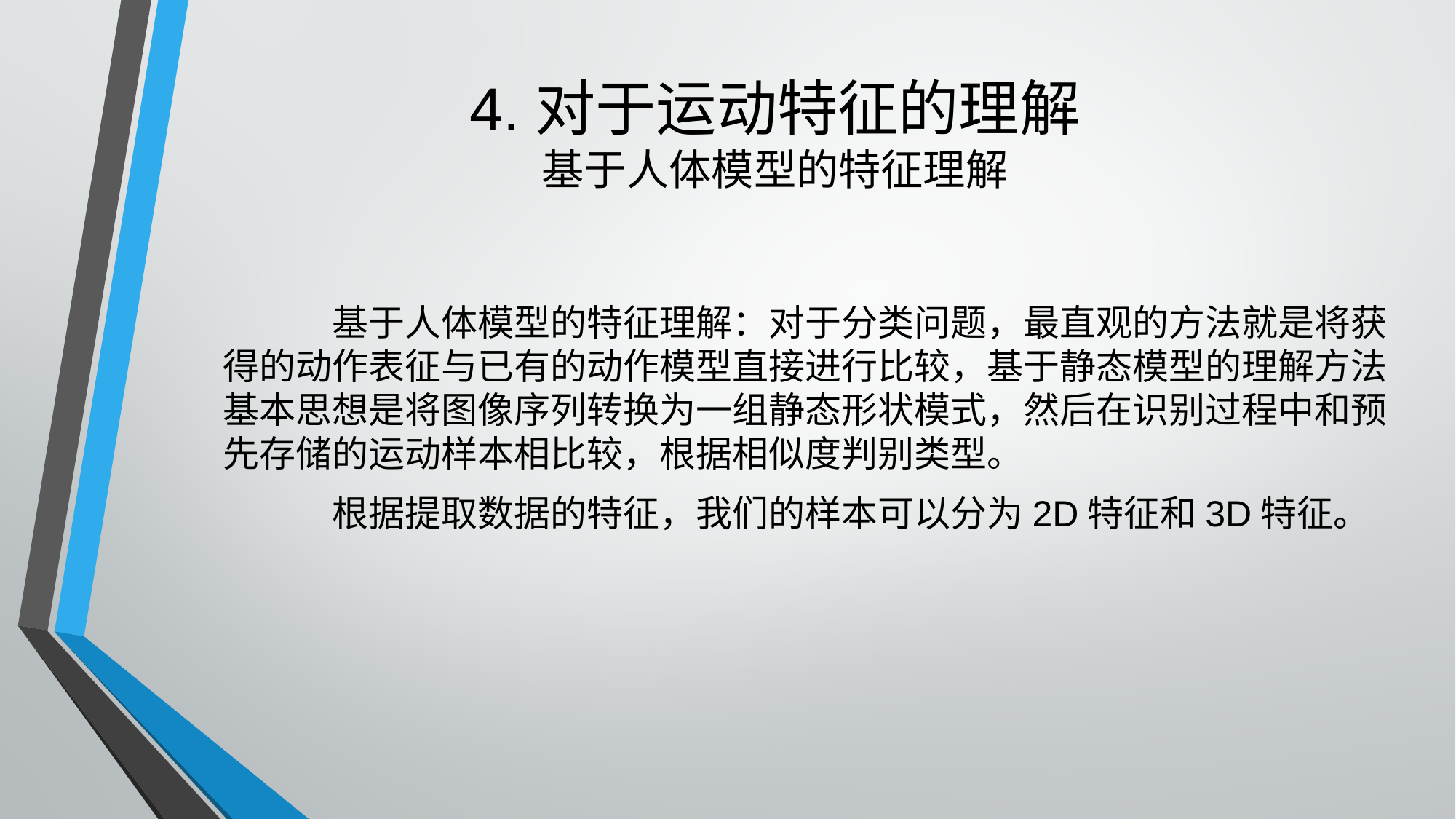

# 4.对于运动特征的理解 基于人体模型的特征理解
	基于人体模型的特征理解：对于分类问题，最直观的方法就是将获得的动作表征与已有的动作模型直接进行比较，基于静态模型的理解方法基本思想是将图像序列转换为一组静态形状模式，然后在识别过程中和预先存储的运动样本相比较，根据相似度判别类型。
	根据提取数据的特征，我们的样本可以分为2D特征和3D特征。